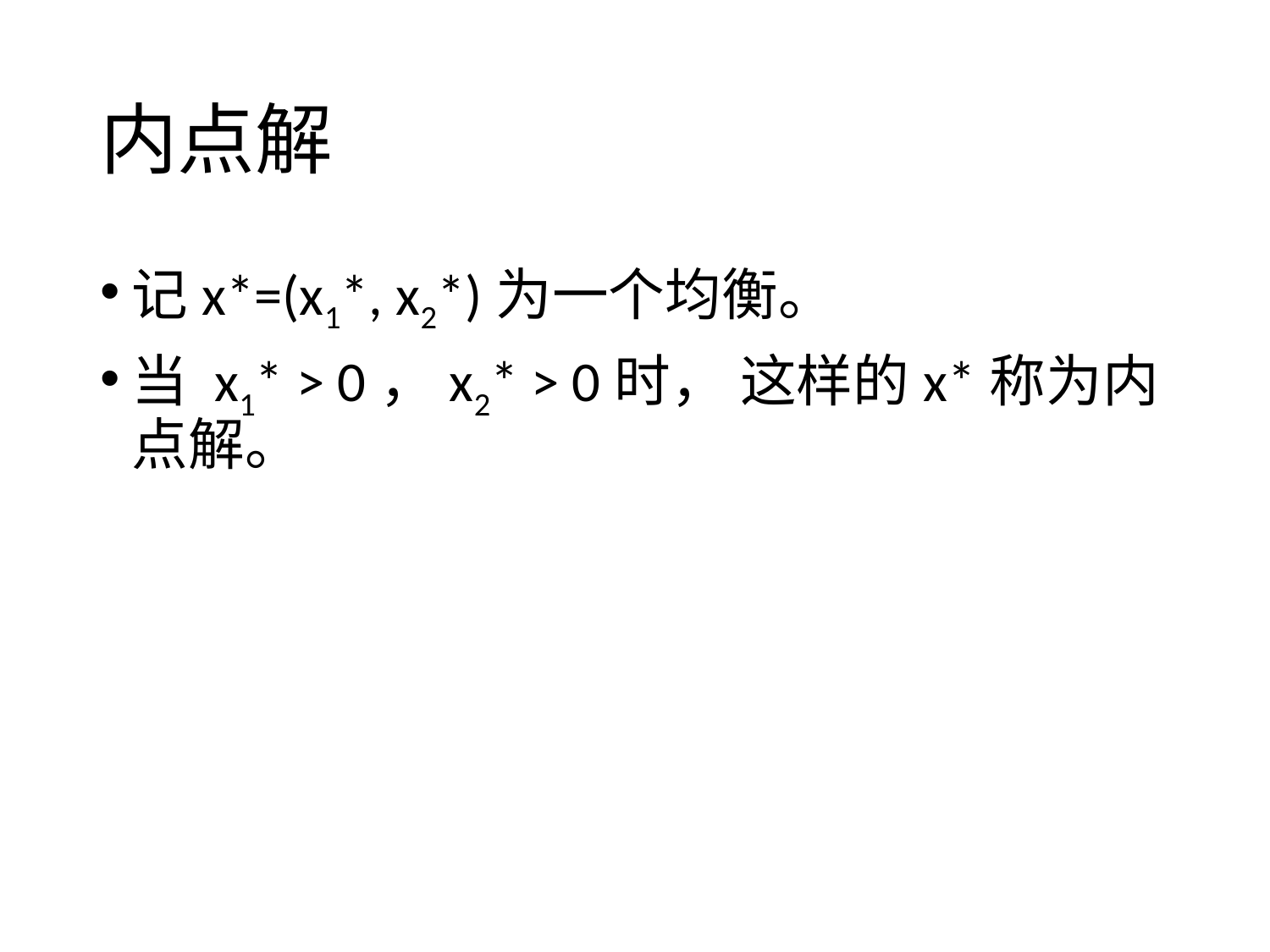

# 内点解
记x*=(x1*, x2*)为一个均衡。
当 x1* > 0，x2* > 0时， 这样的x*称为内点解。